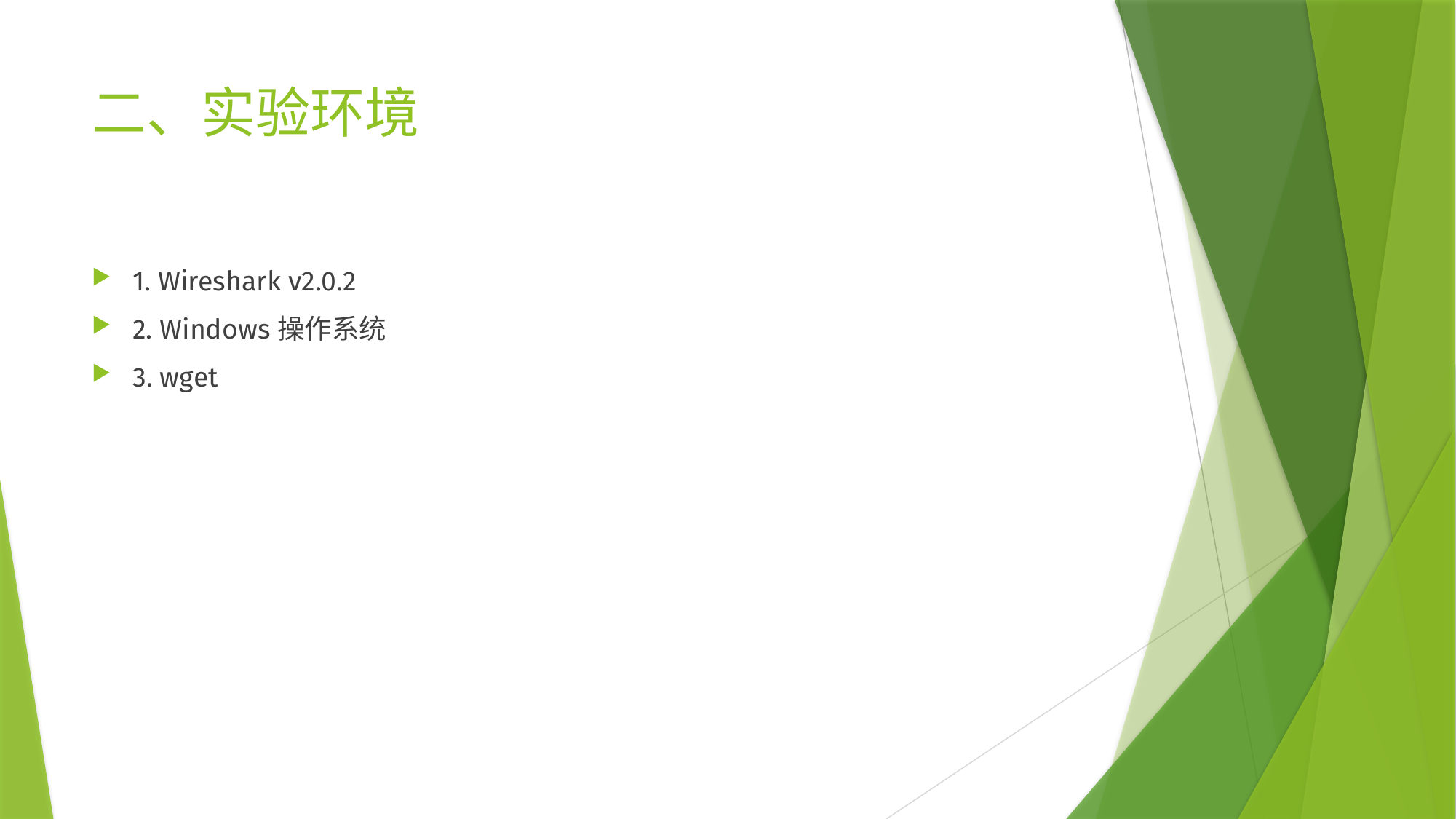

# 二、实验环境
1. Wireshark v2.0.2
2. Windows操作系统
3. wget